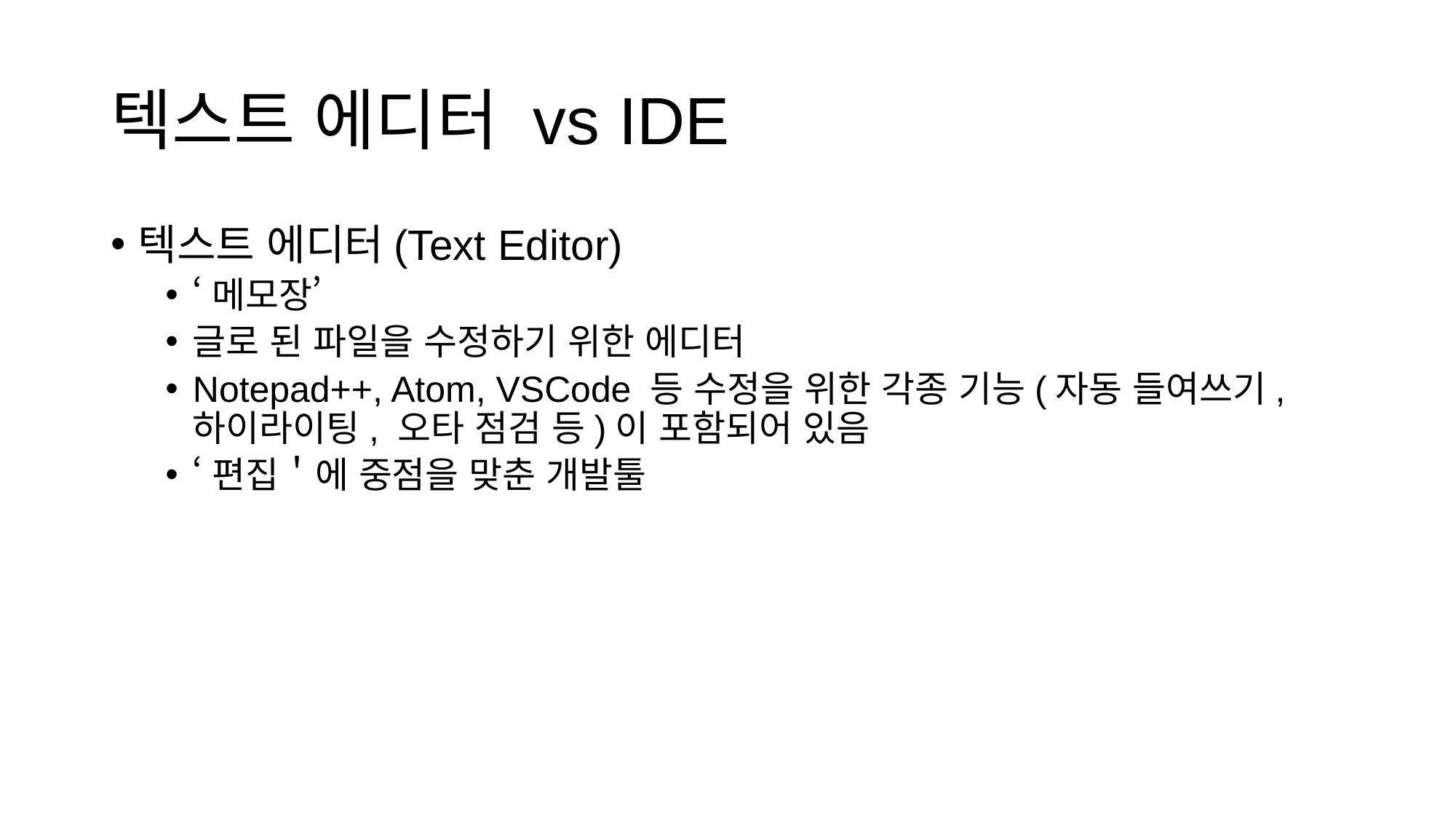

# 텍스트 에디터 vs IDE
텍스트 에디터(Text Editor)
‘메모장’
글로 된 파일을 수정하기 위한 에디터
Notepad++, Atom, VSCode 등 수정을 위한 각종 기능(자동 들여쓰기, 하이라이팅, 오타 점검 등)이 포함되어 있음
‘편집＇에 중점을 맞춘 개발툴